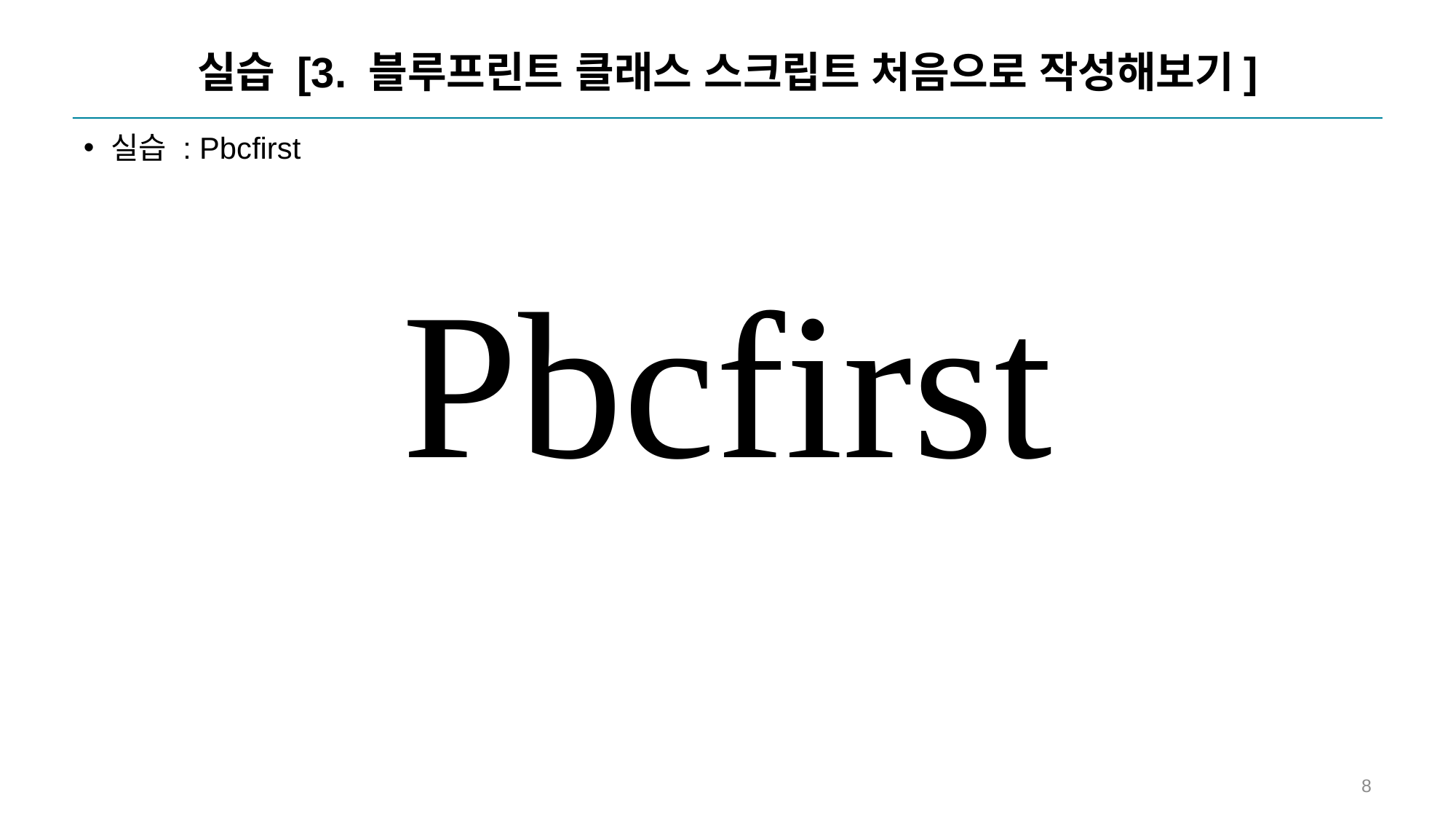

# 실습 [3. 블루프린트 클래스 스크립트 처음으로 작성해보기]
실습 : Pbcfirst

Pbcfirst
8